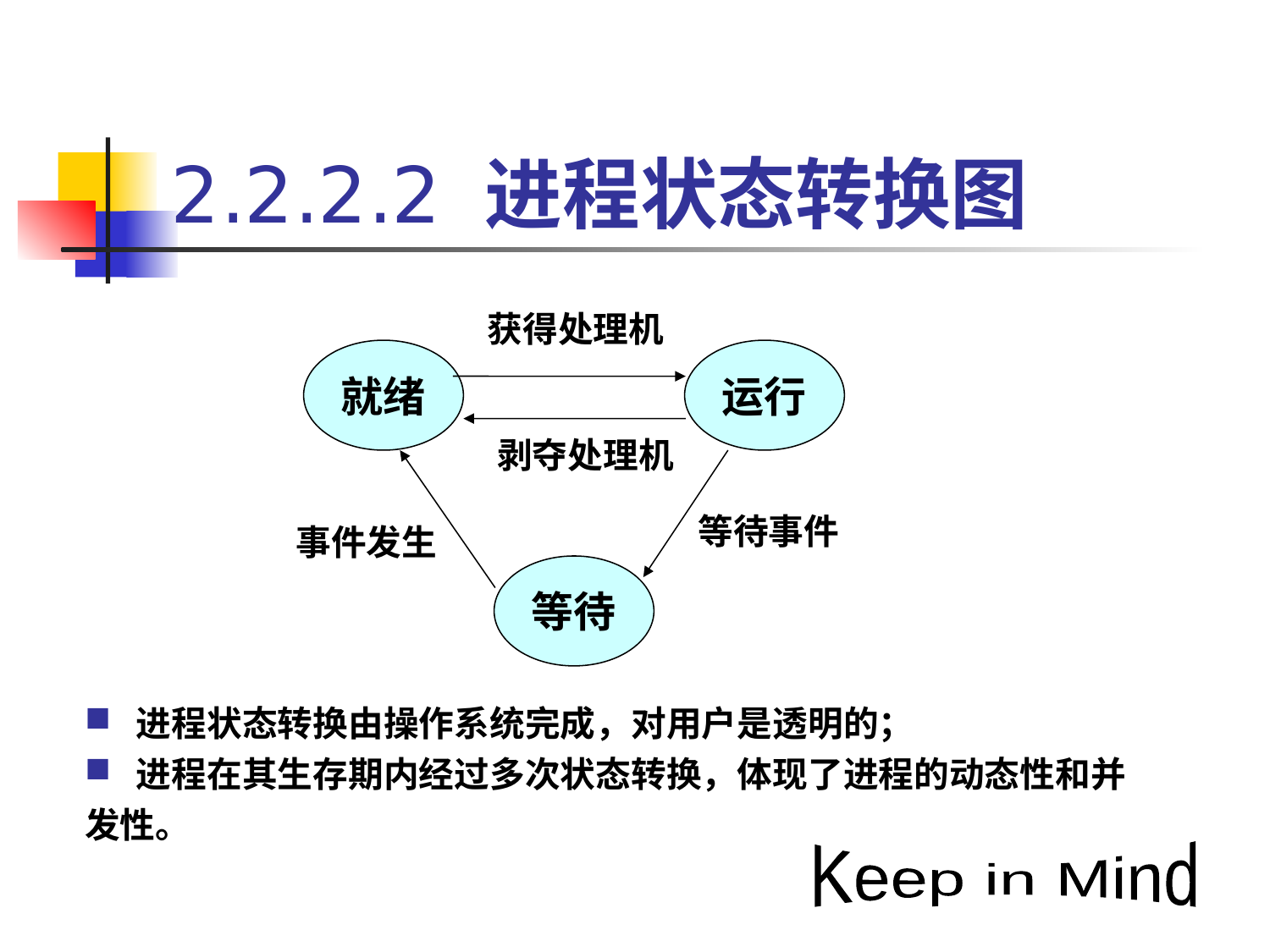

2.2.2.2 进程状态转换图
获得处理机
就绪
运行

剥夺处理机

等待事件
事件发生
等待
  进程状态转换由操作系统完成，对用户是透明的；
  进程在其生存期内经过多次状态转换，体现了进程的动态性和并发性。
Keep in Mind